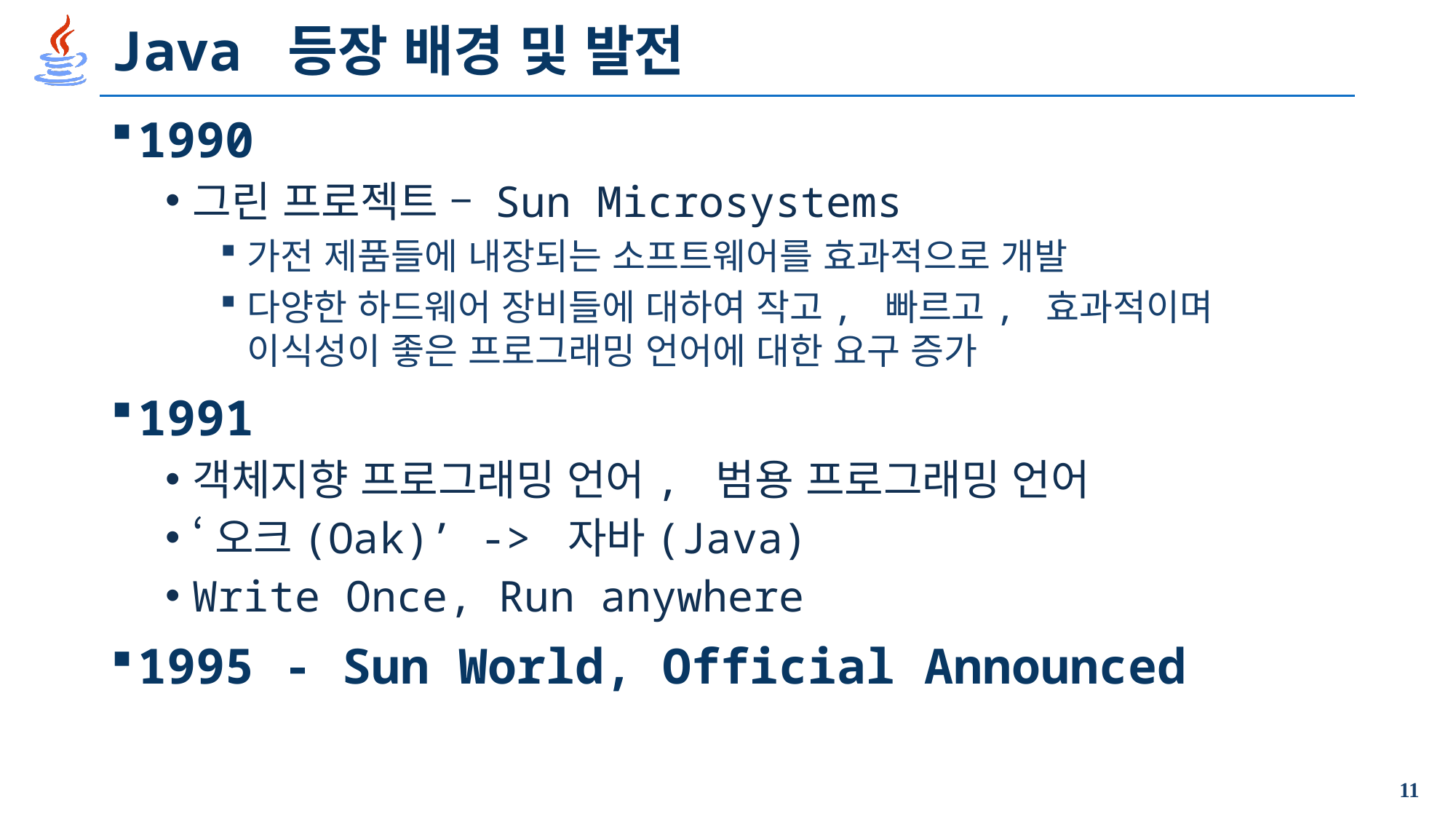

# Java 등장 배경 및 발전
1990
그린 프로젝트 – Sun Microsystems
가전 제품들에 내장되는 소프트웨어를 효과적으로 개발
다양한 하드웨어 장비들에 대하여 작고, 빠르고, 효과적이며 이식성이 좋은 프로그래밍 언어에 대한 요구 증가
1991
객체지향 프로그래밍 언어, 범용 프로그래밍 언어
‘오크(Oak)’ -> 자바(Java)
Write Once, Run anywhere
1995 - Sun World, Official Announced

11